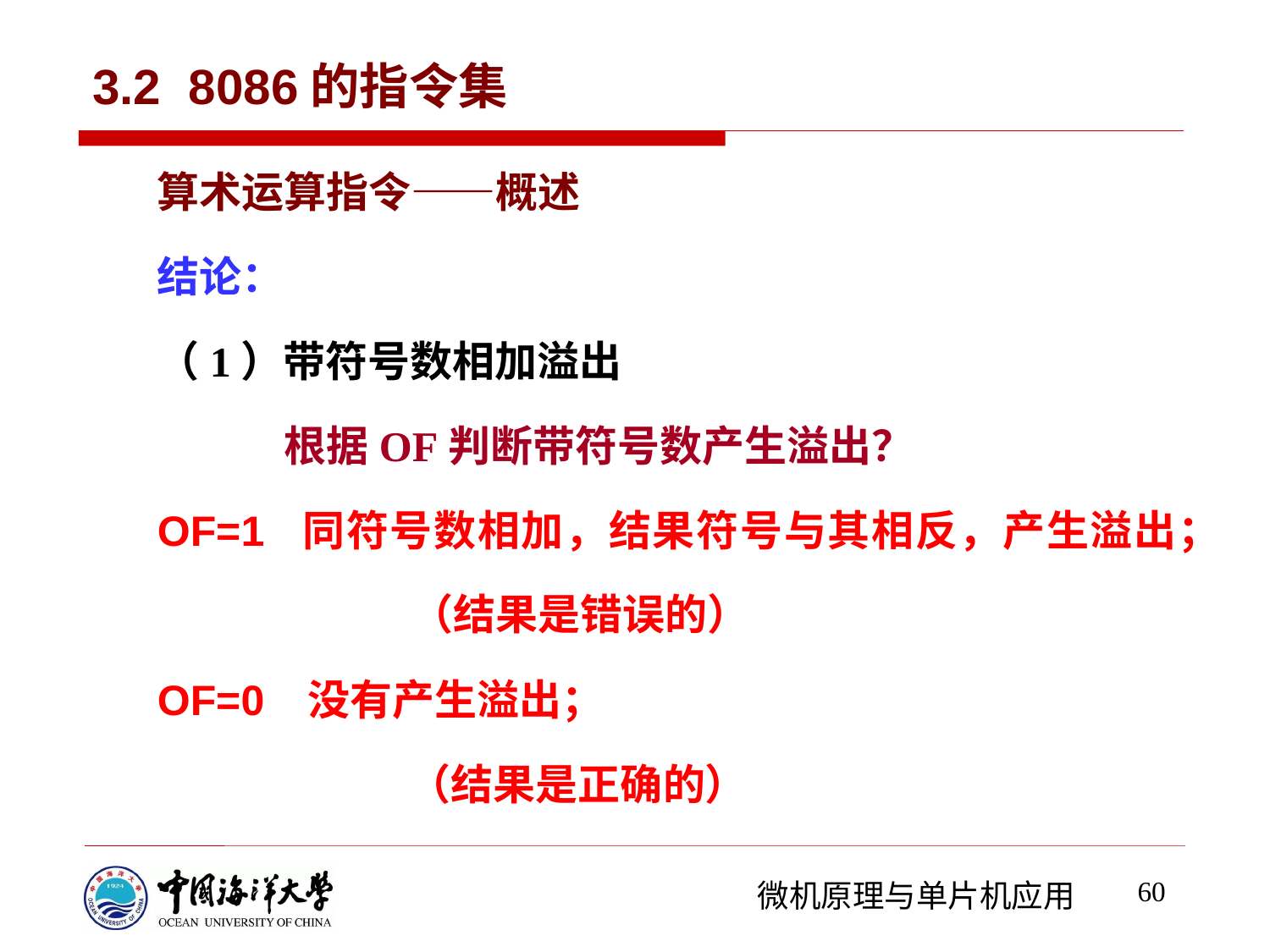

# 3.2  8086的指令集
算术运算指令——概述
结论：
（1）带符号数相加溢出
	根据OF判断带符号数产生溢出？
OF=1  同符号数相加，结果符号与其相反，产生溢出；
		（结果是错误的）
OF=0   没有产生溢出；
	            （结果是正确的）

（2）无符号数相加溢出
	根据CF判断无符号数产生溢出？
	CF=1无符号数相加产生溢出,但考虑进位所代表的数值后，结果并没有错。

60